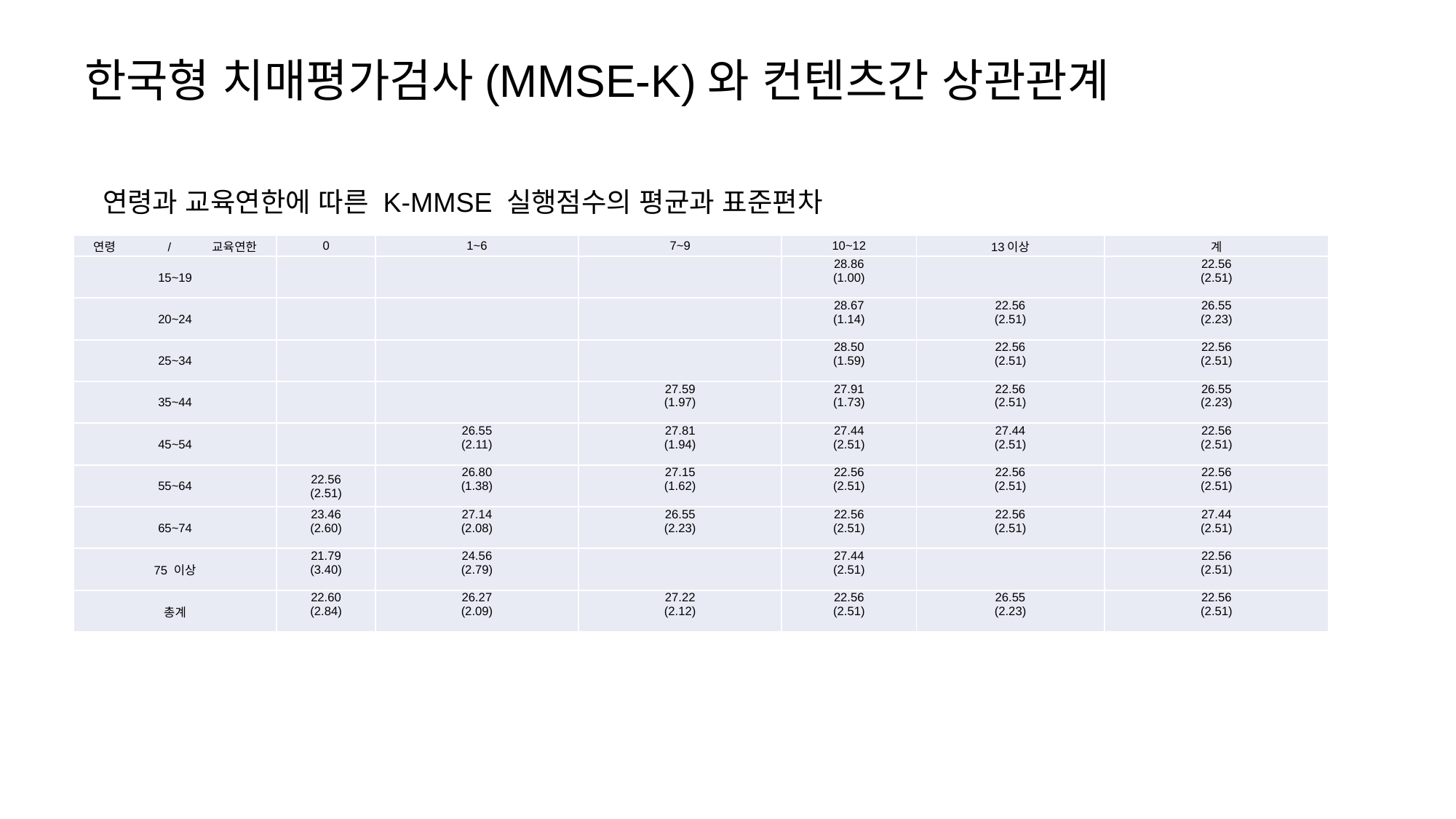

# 한국형 치매평가검사(MMSE-K)와 컨텐츠간 상관관계
연령과 교육연한에 따른 K-MMSE 실행점수의 평균과 표준편차
| 연령 / 교육연한 | 0 | 1~6 | 7~9 | 10~12 | 13이상 | 계 |
| --- | --- | --- | --- | --- | --- | --- |
| 15~19 |  |  |  | 28.86 (1.00) |  | 22.56 (2.51) |
| 20~24 |  |  |  | 28.67 (1.14) | 22.56 (2.51) | 26.55 (2.23) |
| 25~34 |  |  |  | 28.50 (1.59) | 22.56 (2.51) | 22.56 (2.51) |
| 35~44 |  |  | 27.59 (1.97) | 27.91 (1.73) | 22.56 (2.51) | 26.55 (2.23) |
| 45~54 |  | 26.55 (2.11) | 27.81 (1.94) | 27.44 (2.51) | 27.44 (2.51) | 22.56 (2.51) |
| 55~64 | 22.56 (2.51) | 26.80 (1.38) | 27.15 (1.62) | 22.56 (2.51) | 22.56 (2.51) | 22.56 (2.51) |
| 65~74 | 23.46 (2.60) | 27.14 (2.08) | 26.55 (2.23) | 22.56 (2.51) | 22.56 (2.51) | 27.44 (2.51) |
| 75 이상 | 21.79 (3.40) | 24.56 (2.79) |  | 27.44 (2.51) |  | 22.56 (2.51) |
| 총계 | 22.60 (2.84) | 26.27 (2.09) | 27.22 (2.12) | 22.56 (2.51) | 26.55 (2.23) | 22.56 (2.51) |